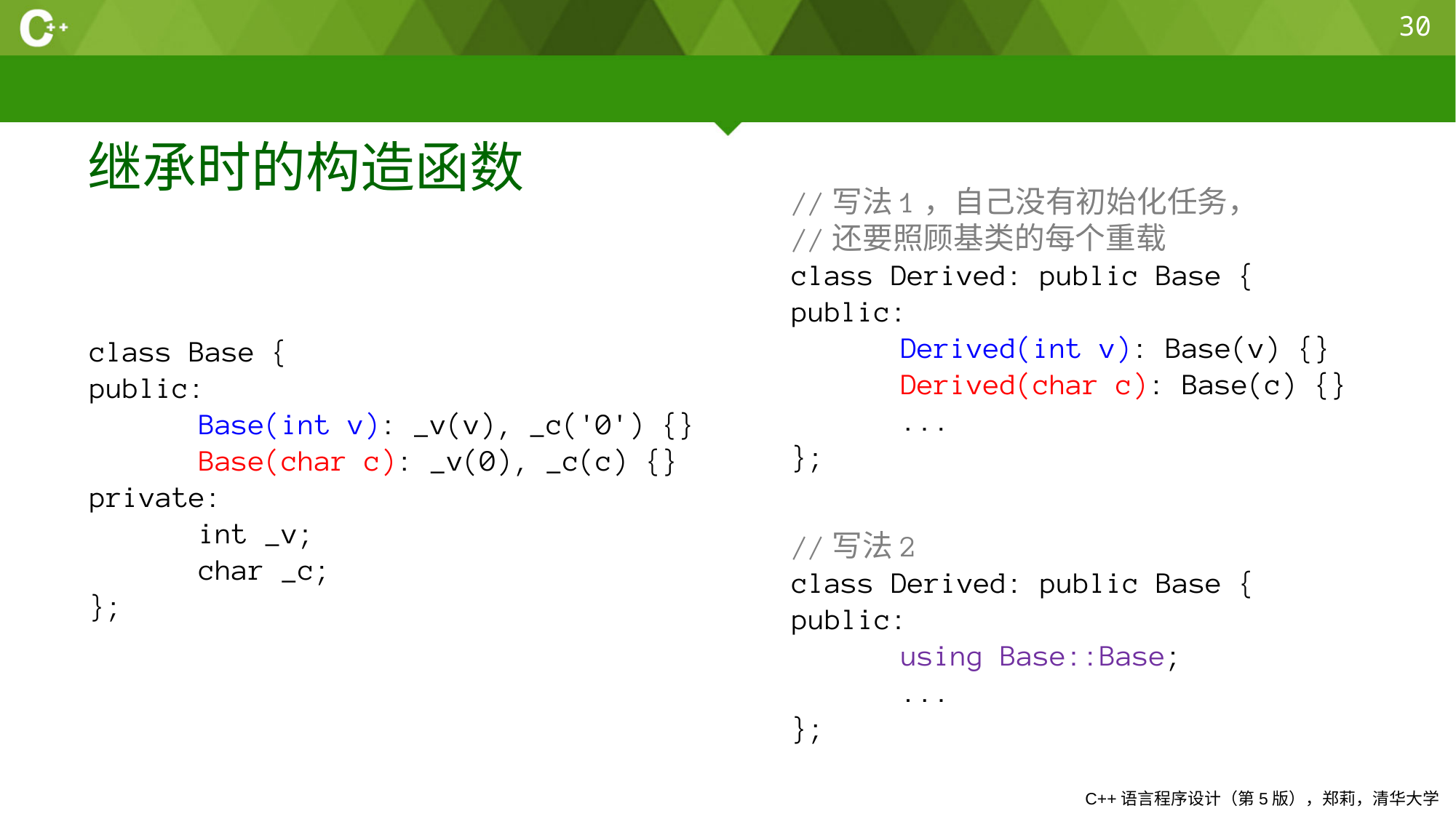

30
# 继承时的构造函数
//写法1，自己没有初始化任务，
//还要照顾基类的每个重载
class Derived: public Base {
public:
	Derived(int v): Base(v) {}
	Derived(char c): Base(c) {}
	...
};
class Base {
public:
	Base(int v): _v(v), _c('0') {}
	Base(char c): _v(0), _c(c) {}
private:
	int _v;
	char _c;
};
//写法2
class Derived: public Base {
public:
	using Base::Base;
	...
};